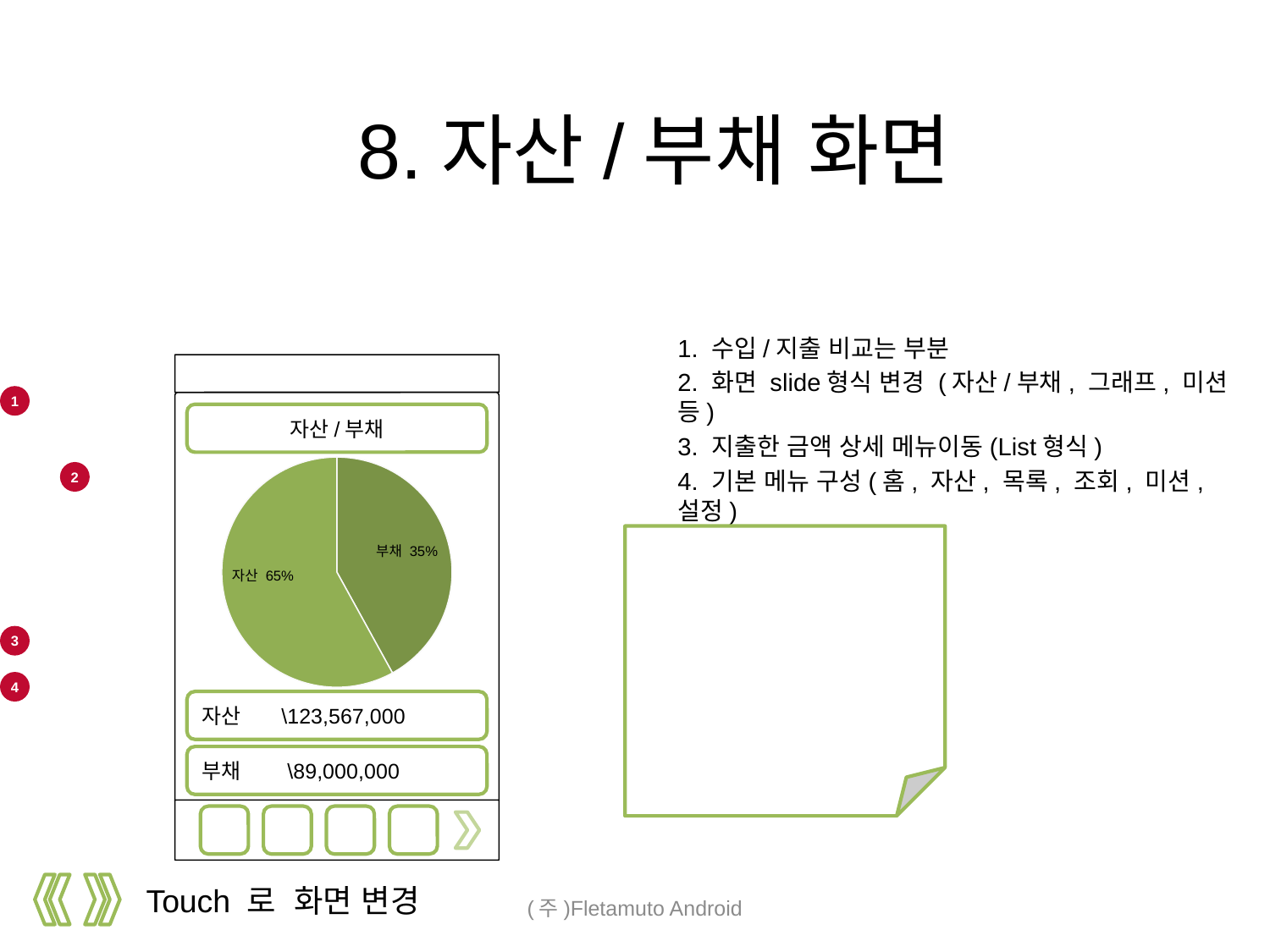

# 8.자산/부채 화면
3
1
4
1. 수입/지출 비교는 부분
2. 화면 slide형식 변경 (자산/부채, 그래프, 미션 등)
3. 지출한 금액 상세 메뉴이동(List형식)
4. 기본 메뉴 구성(홈, 자산, 목록, 조회, 미션, 설정)

자산/부채

### Chart

| Category | 판매 |
|---|---|
| 1분기 | 89.0 |
| 2분기 | 123.0 |
부채 35%
자산 65%
자산      \123,567,000
부채       \89,000,000

1
1

부채 35%
2
통신비 10%

문화생활 10%

쇼핑 20%
음식 50%
3

4

Touch 로  화면 변경
(주)Fletamuto Android